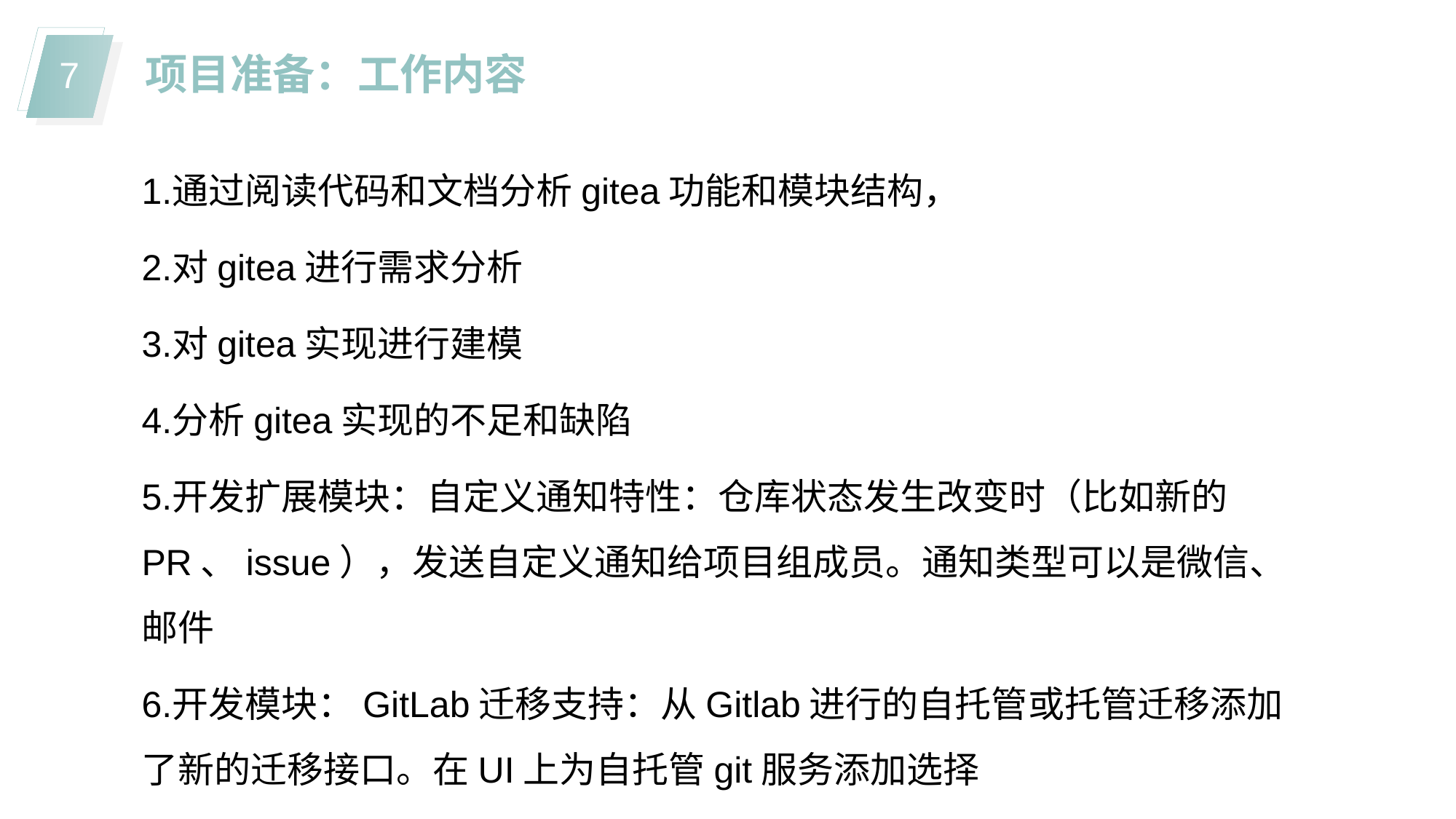

项目准备：工作内容
通过阅读代码和文档分析gitea功能和模块结构，
对gitea进行需求分析
对gitea实现进行建模
分析gitea实现的不足和缺陷
开发扩展模块：自定义通知特性：仓库状态发生改变时（比如新的PR、issue），发送自定义通知给项目组成员。通知类型可以是微信、邮件
开发模块：GitLab迁移支持：从Gitlab进行的自托管或托管迁移添加了新的迁移接口。在UI上为自托管git服务添加选择